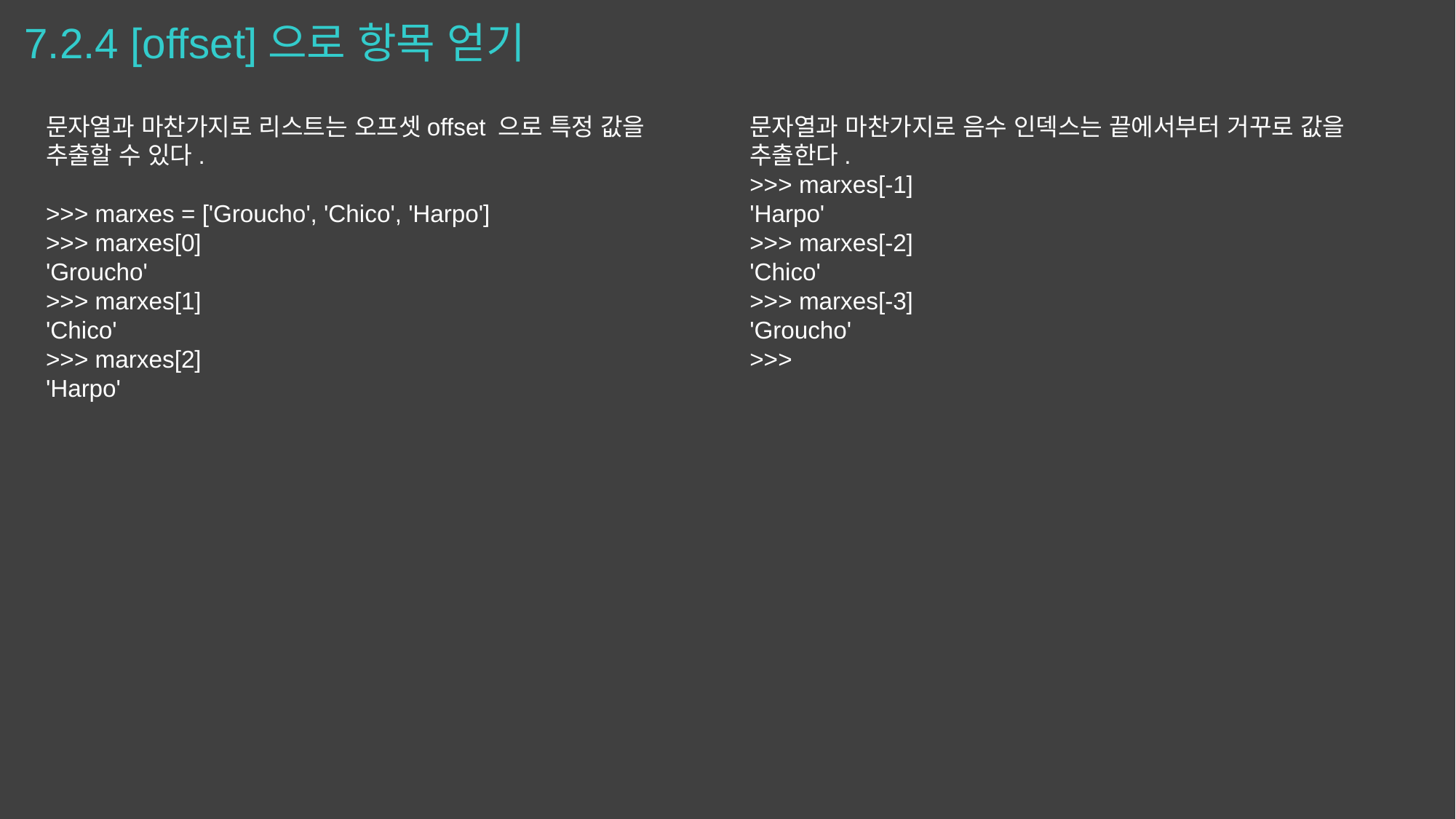

# 7.2.4 [offset]으로 항목 얻기
문자열과 마찬가지로 리스트는 오프셋offset 으로 특정 값을 추출할 수 있다.

>>> marxes = ['Groucho', 'Chico', 'Harpo']
>>> marxes[0]
'Groucho'
>>> marxes[1]
'Chico'
>>> marxes[2]
'Harpo'
문자열과 마찬가지로 음수 인덱스는 끝에서부터 거꾸로 값을 추출한다.
>>> marxes[-1]
'Harpo'
>>> marxes[-2]
'Chico'
>>> marxes[-3]
'Groucho'
>>>